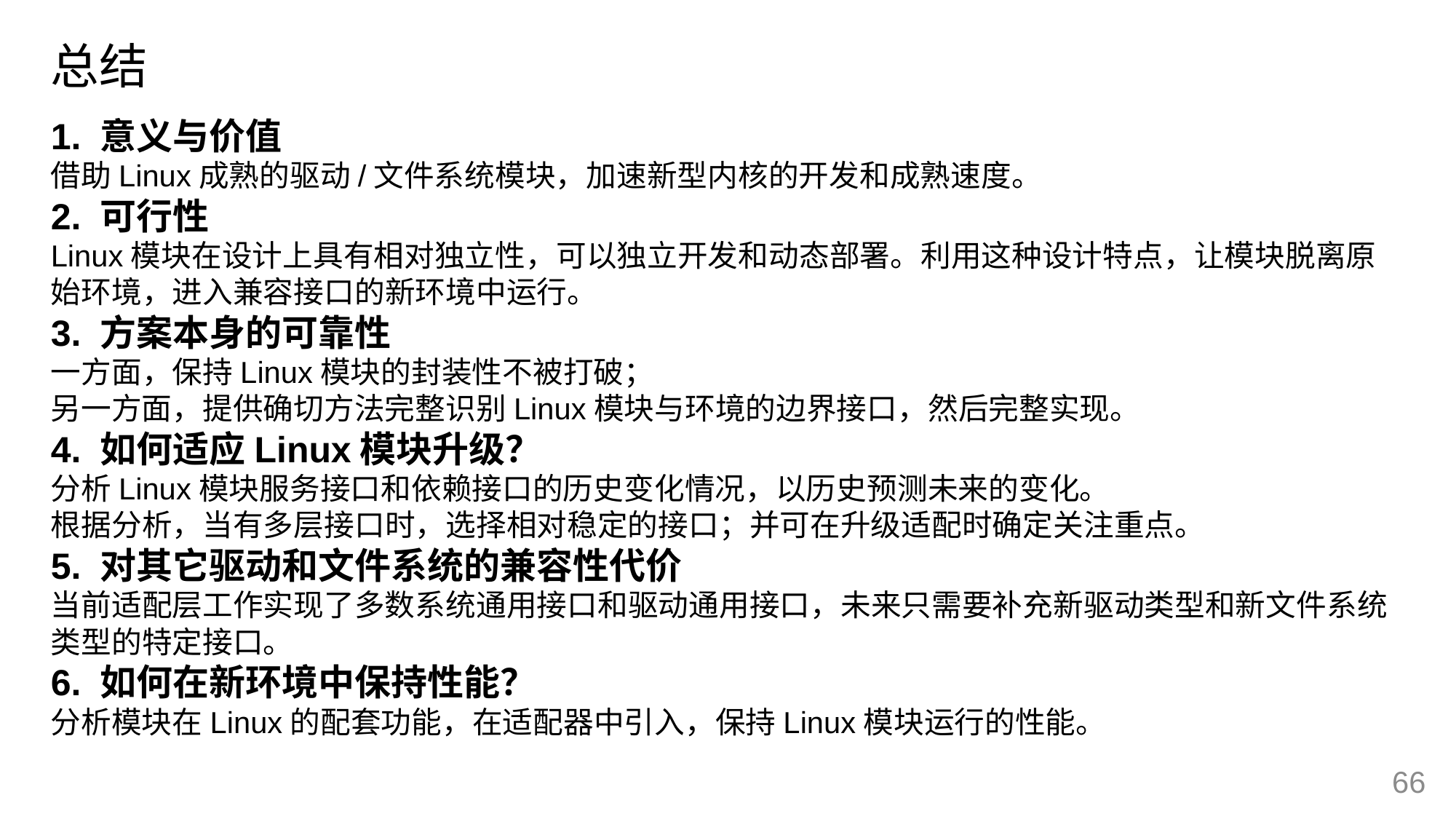

总结
1. 意义与价值
借助Linux成熟的驱动/文件系统模块，加速新型内核的开发和成熟速度。
2. 可行性
Linux模块在设计上具有相对独立性，可以独立开发和动态部署。利用这种设计特点，让模块脱离原始环境，进入兼容接口的新环境中运行。
3. 方案本身的可靠性
一方面，保持Linux模块的封装性不被打破；
另一方面，提供确切方法完整识别Linux模块与环境的边界接口，然后完整实现。
4. 如何适应Linux模块升级？
分析Linux模块服务接口和依赖接口的历史变化情况，以历史预测未来的变化。
根据分析，当有多层接口时，选择相对稳定的接口；并可在升级适配时确定关注重点。
5. 对其它驱动和文件系统的兼容性代价
当前适配层工作实现了多数系统通用接口和驱动通用接口，未来只需要补充新驱动类型和新文件系统类型的特定接口。
6. 如何在新环境中保持性能？
分析模块在Linux的配套功能，在适配器中引入，保持Linux模块运行的性能。
66